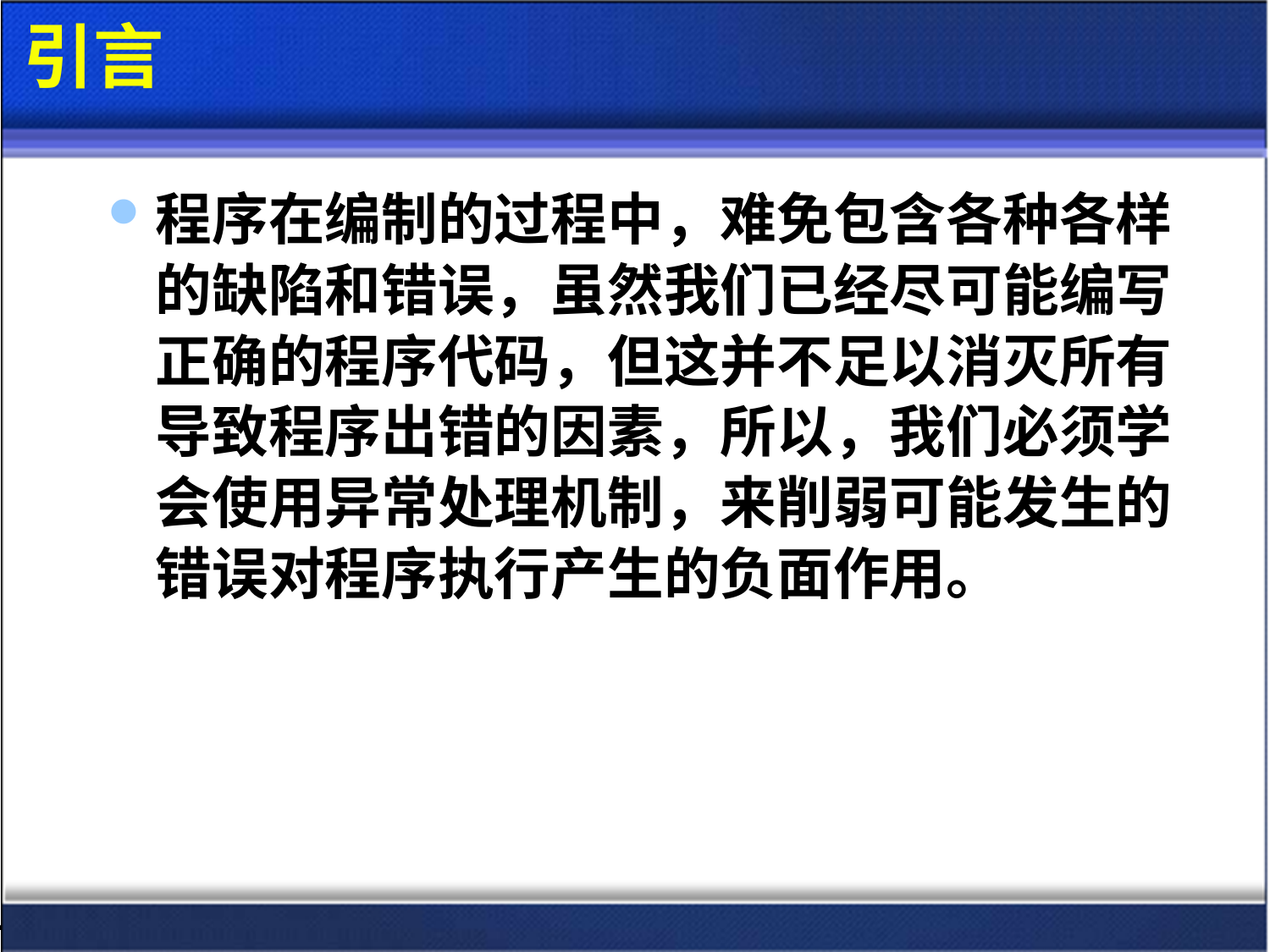

# 引言
程序在编制的过程中，难免包含各种各样的缺陷和错误，虽然我们已经尽可能编写正确的程序代码，但这并不足以消灭所有导致程序出错的因素，所以，我们必须学会使用异常处理机制，来削弱可能发生的错误对程序执行产生的负面作用。